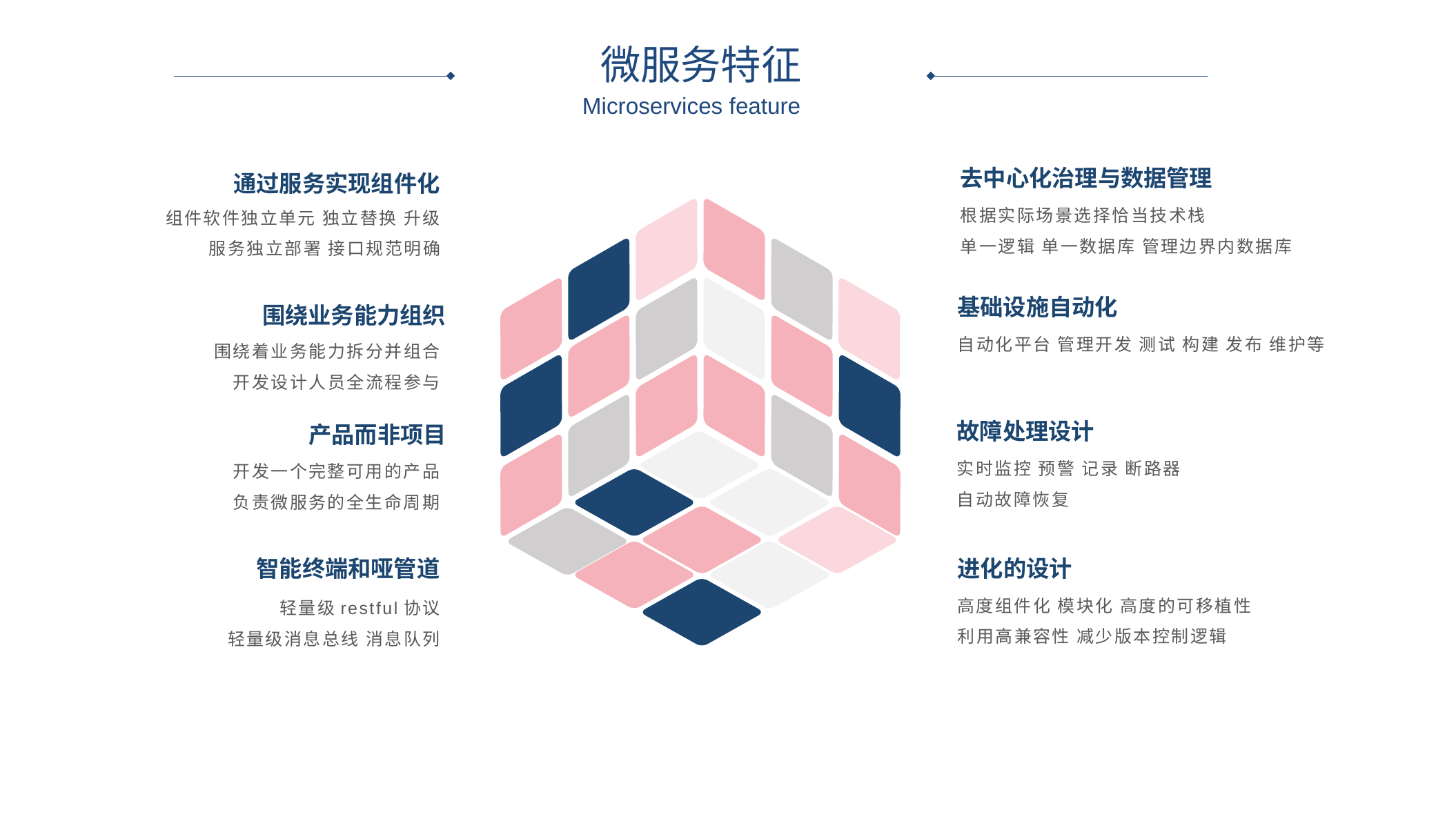

微服务特征
Microservices feature
去中心化治理与数据管理
根据实际场景选择恰当技术栈
单一逻辑 单一数据库 管理边界内数据库
通过服务实现组件化
组件软件独立单元 独立替换 升级
服务独立部署 接口规范明确

基础设施自动化
自动化平台 管理开发 测试 构建 发布 维护等
围绕业务能力组织
围绕着业务能力拆分并组合
开发设计人员全流程参与

故障处理设计
实时监控 预警 记录 断路器
自动故障恢复
产品而非项目
开发一个完整可用的产品
负责微服务的全生命周期

智能终端和哑管道
轻量级restful协议
轻量级消息总线 消息队列
进化的设计
高度组件化 模块化 高度的可移植性
利用高兼容性 减少版本控制逻辑